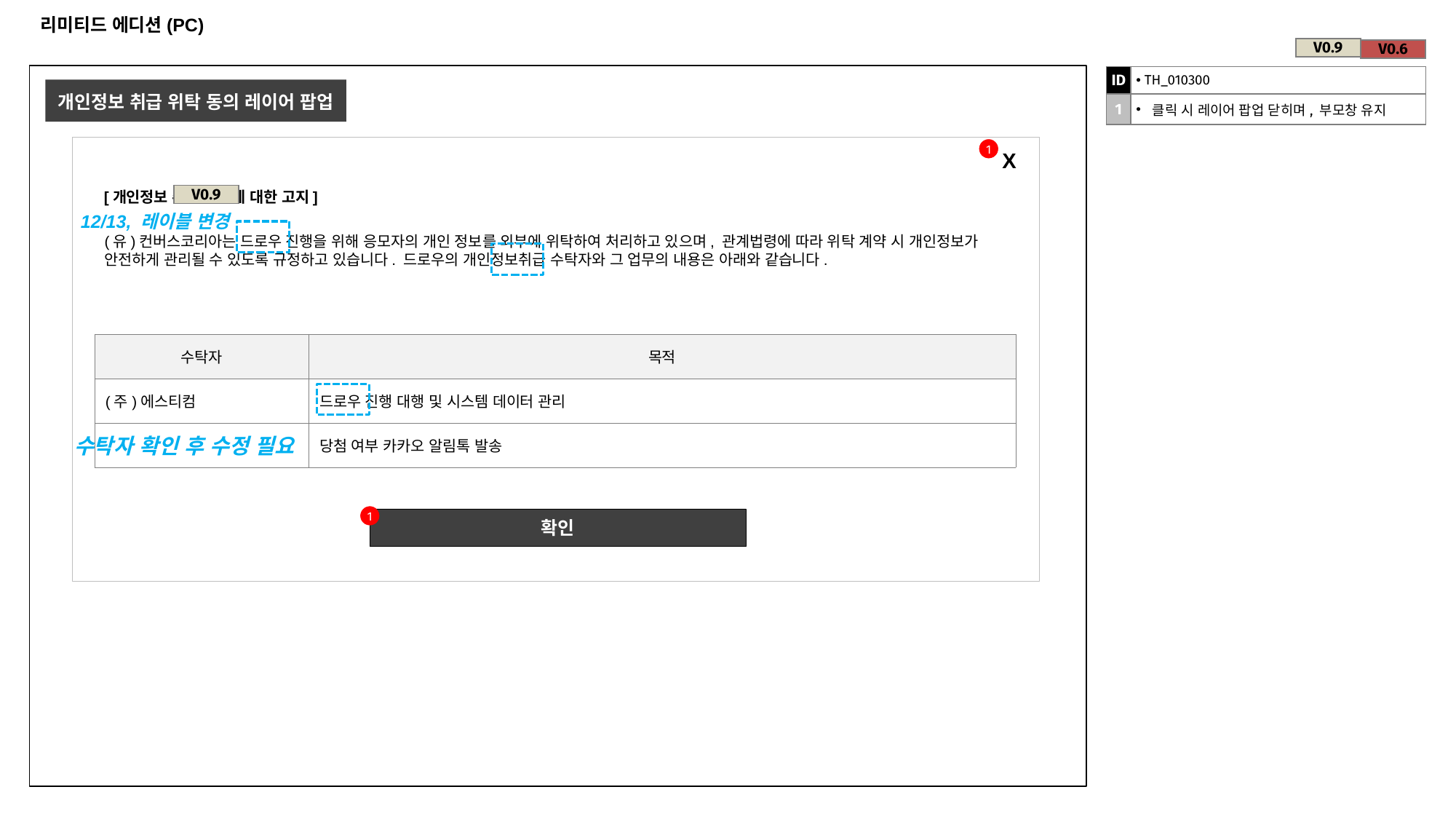

# 리미티드 에디션(PC)
| V0.9 |
| --- |
| V0.6 |
| --- |

| ID | TH\_010300 |
| --- | --- |
| 1 | 클릭 시 레이어 팝업 닫히며, 부모창 유지 |
개인정보 취급 위탁 동의 레이어 팝업

1
X
[개인정보 취급 위탁에 대한 고지]
| V0.9 |
| --- |
12/13, 레이블 변경

(유)컨버스코리아는 드로우 진행을 위해 응모자의 개인 정보를 외부에 위탁하여 처리하고 있으며, 관계법령에 따라 위탁 계약 시 개인정보가 안전하게 관리될 수 있도록 규정하고 있습니다. 드로우의 개인정보취급 수탁자와 그 업무의 내용은 아래와 같습니다.

| 수탁자 | 목적 |
| --- | --- |
| (주)에스티컴 | 드로우 진행 대행 및 시스템 데이터 관리 |
|  | 당첨 여부 카카오 알림톡 발송 |

수탁자 확인 후 수정 필요
1
확인